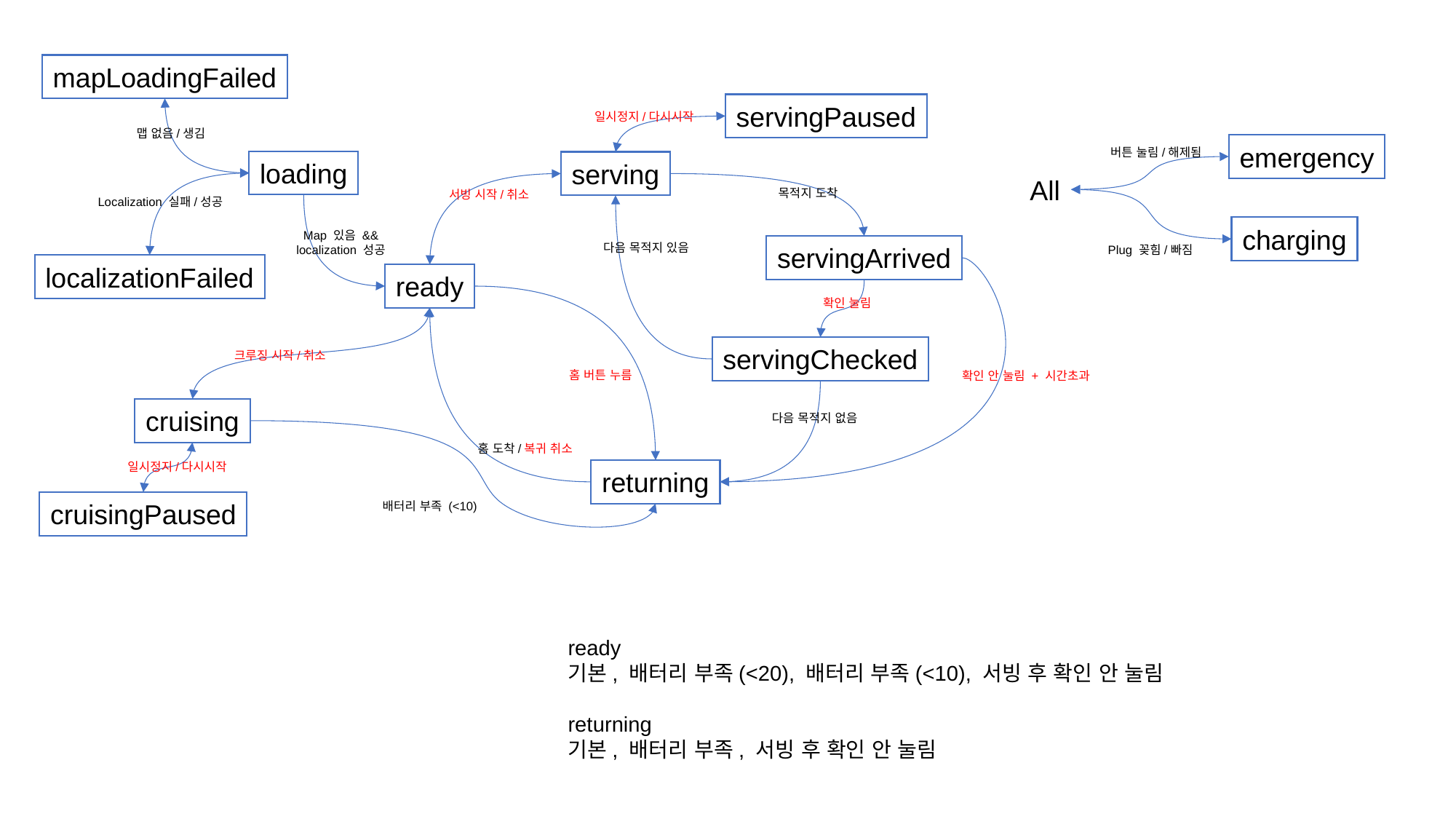

mapLoadingFailed
servingPaused
일시정지/다시시작
맵 없음/생김
emergency
버튼 눌림/해제됨
loading
serving
All
목적지 도착
서빙 시작/취소
Localization 실패/성공
charging
Map 있음 && localization 성공
다음 목적지 있음
servingArrived
Plug 꽂힘/빠짐
localizationFailed
ready
확인 눌림
servingChecked
크루징 시작/취소
홈 버튼 누름
확인 안 눌림 + 시간초과
cruising
다음 목적지 없음
홈 도착/복귀 취소
일시정지/다시시작
returning
cruisingPaused
배터리 부족 (<10)
ready
기본, 배터리 부족(<20), 배터리 부족(<10), 서빙 후 확인 안 눌림

returning
기본, 배터리 부족, 서빙 후 확인 안 눌림